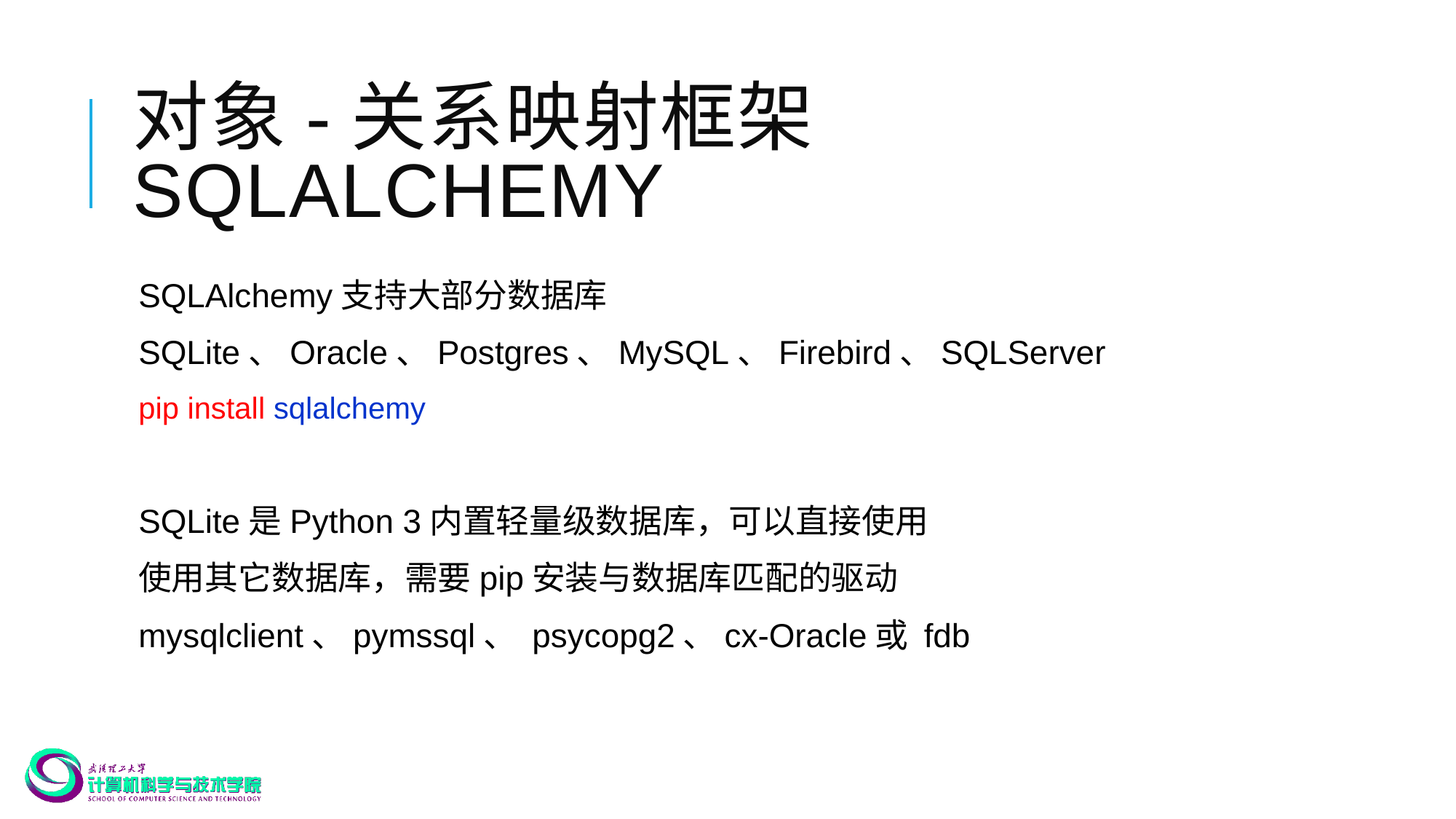

# 对象-关系映射框架SQLAlchemy
SQLAlchemy支持大部分数据库
SQLite、Oracle、Postgres、MySQL、Firebird、SQLServer
pip install sqlalchemy

SQLite是Python 3内置轻量级数据库，可以直接使用
使用其它数据库，需要pip安装与数据库匹配的驱动
mysqlclient、pymssql、 psycopg2、cx-Oracle或 fdb